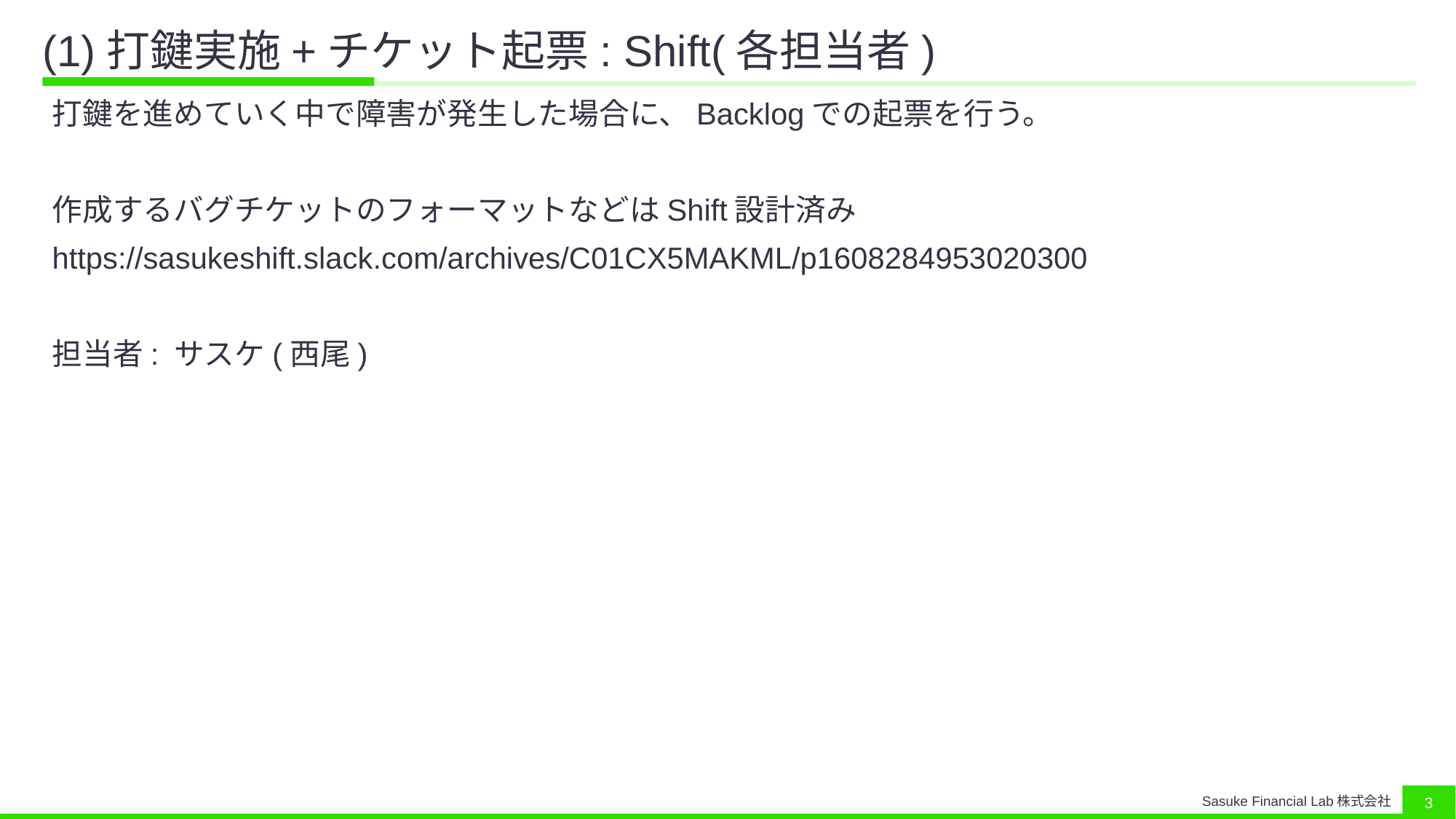

# (1)打鍵実施+チケット起票: Shift(各担当者)
打鍵を進めていく中で障害が発生した場合に、Backlogでの起票を行う。

作成するバグチケットのフォーマットなどはShift設計済み
https://sasukeshift.slack.com/archives/C01CX5MAKML/p1608284953020300

担当者: サスケ(西尾)

3
Sasuke Financial Lab株式会社